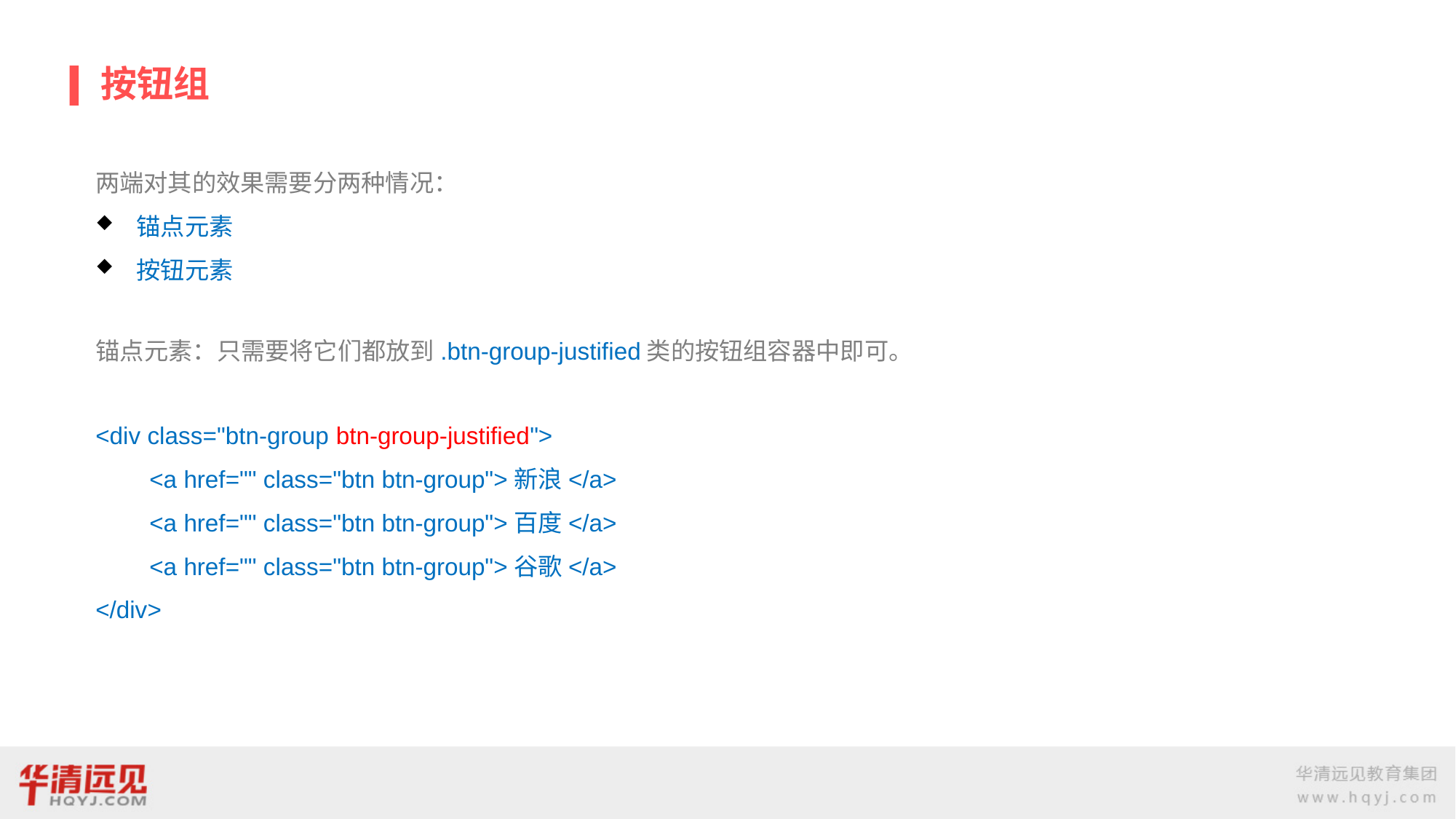

# 按钮组
两端对其的效果需要分两种情况：
锚点元素
按钮元素

锚点元素：只需要将它们都放到.btn-group-justified类的按钮组容器中即可。

<div class="btn-group btn-group-justified">
        <a href="" class="btn btn-group">新浪</a>
        <a href="" class="btn btn-group">百度</a>
        <a href="" class="btn btn-group">谷歌</a>
</div>